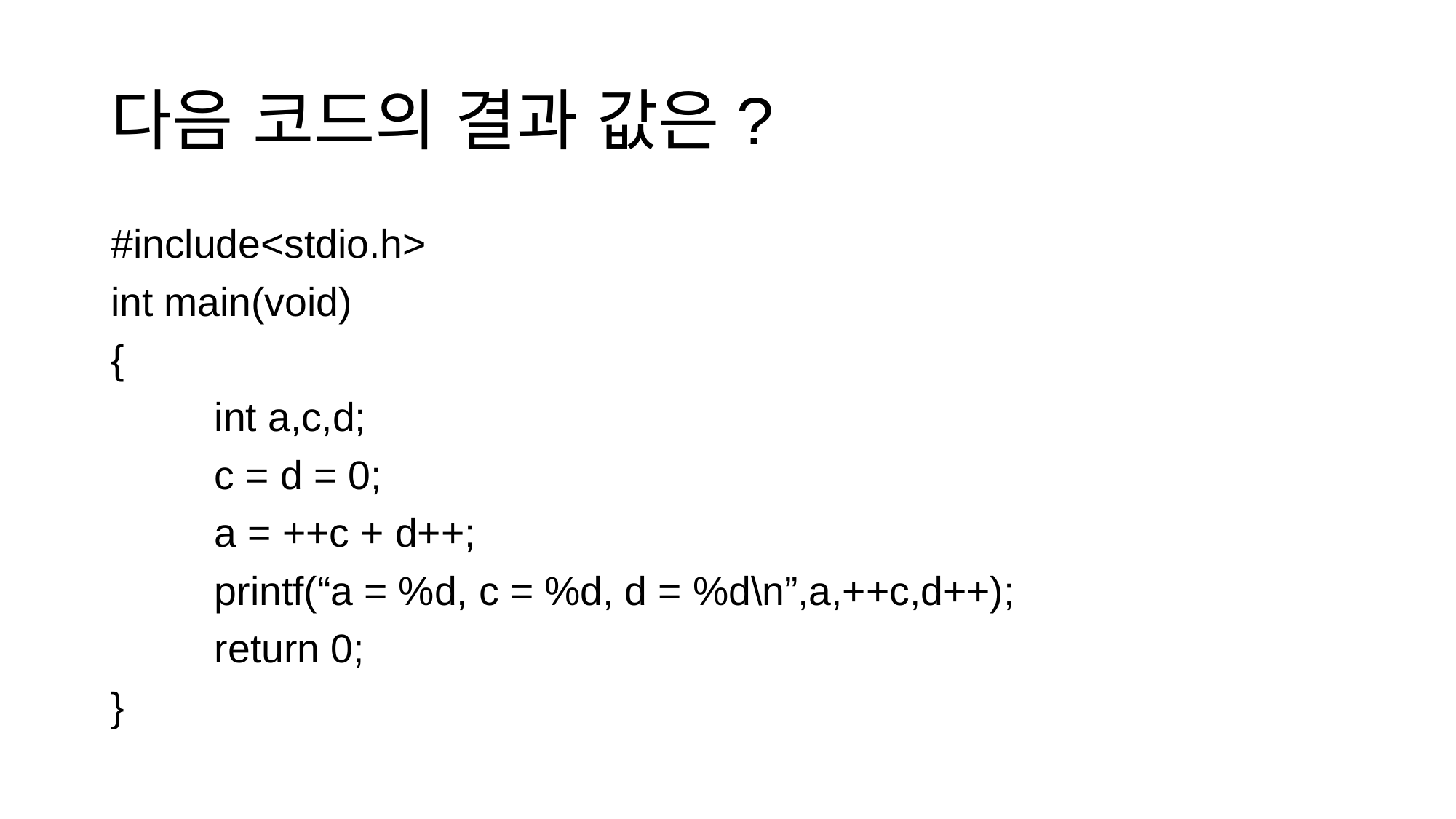

# 다음 코드의 결과 값은?
#include<stdio.h>
int main(void)
{
	int a,c,d;
	c = d = 0;
	a = ++c + d++;
	printf(“a = %d, c = %d, d = %d\n”,a,++c,d++);
	return 0;
}